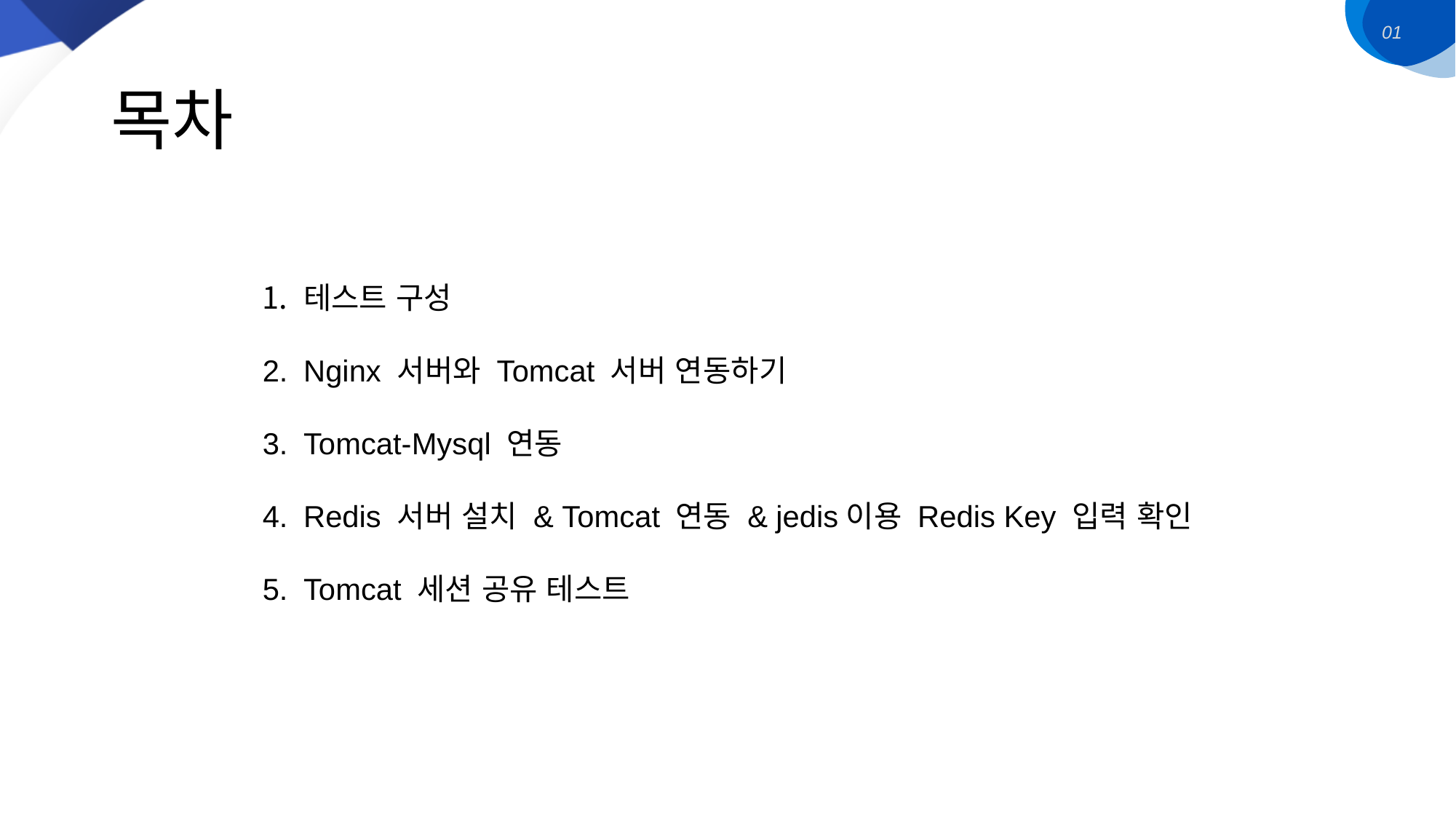

01
# 목차
테스트 구성
Nginx 서버와 Tomcat 서버 연동하기
Tomcat-Mysql 연동
Redis 서버 설치 & Tomcat 연동 & jedis이용 Redis Key 입력 확인
Tomcat 세션 공유 테스트